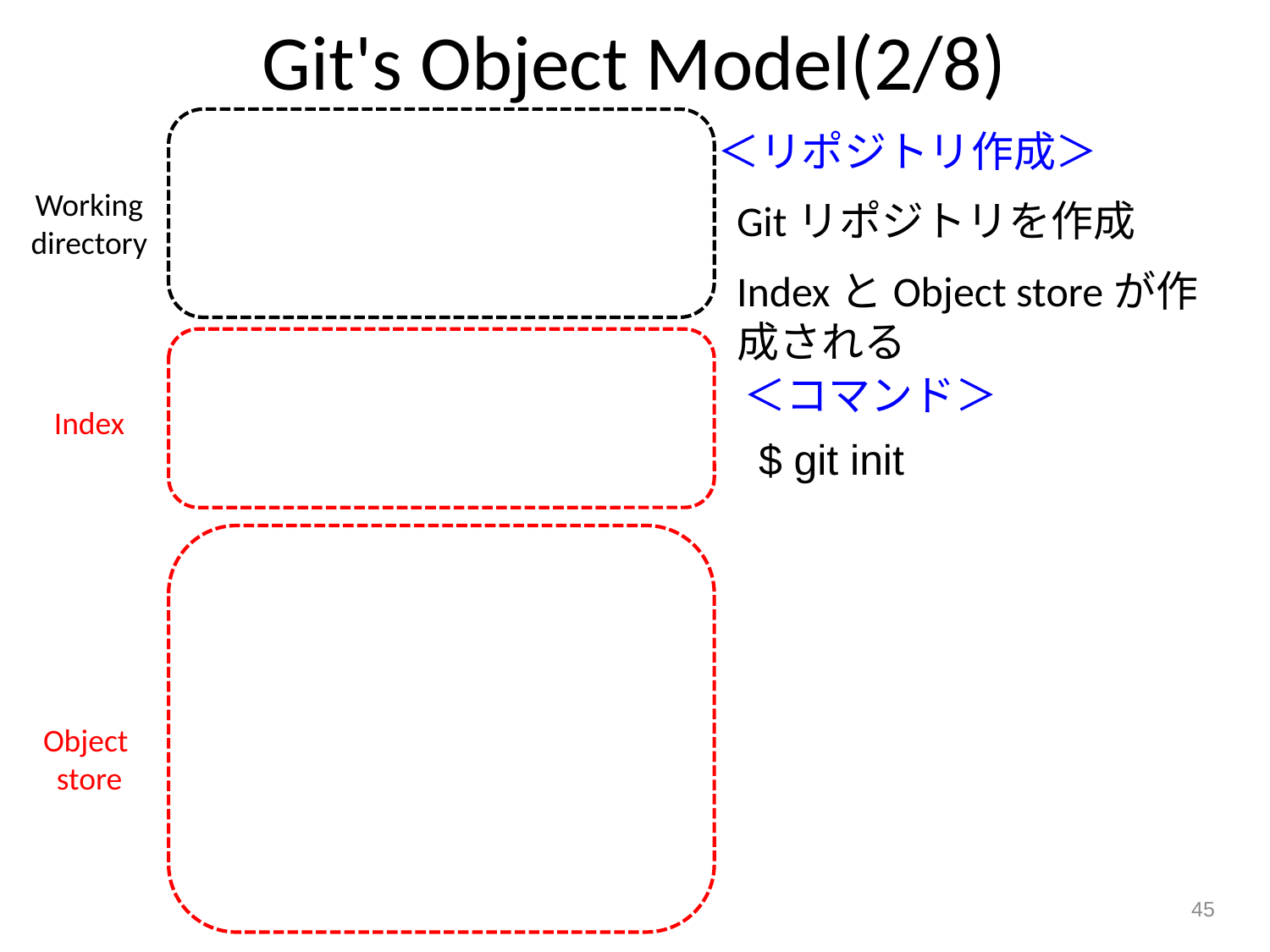

Git's Object Model(2/8)

＜リポジトリ作成＞
Working
directory
Gitリポジトリを作成
IndexとObject storeが作成される

＜コマンド＞
Index
$ git init

Object
store
45